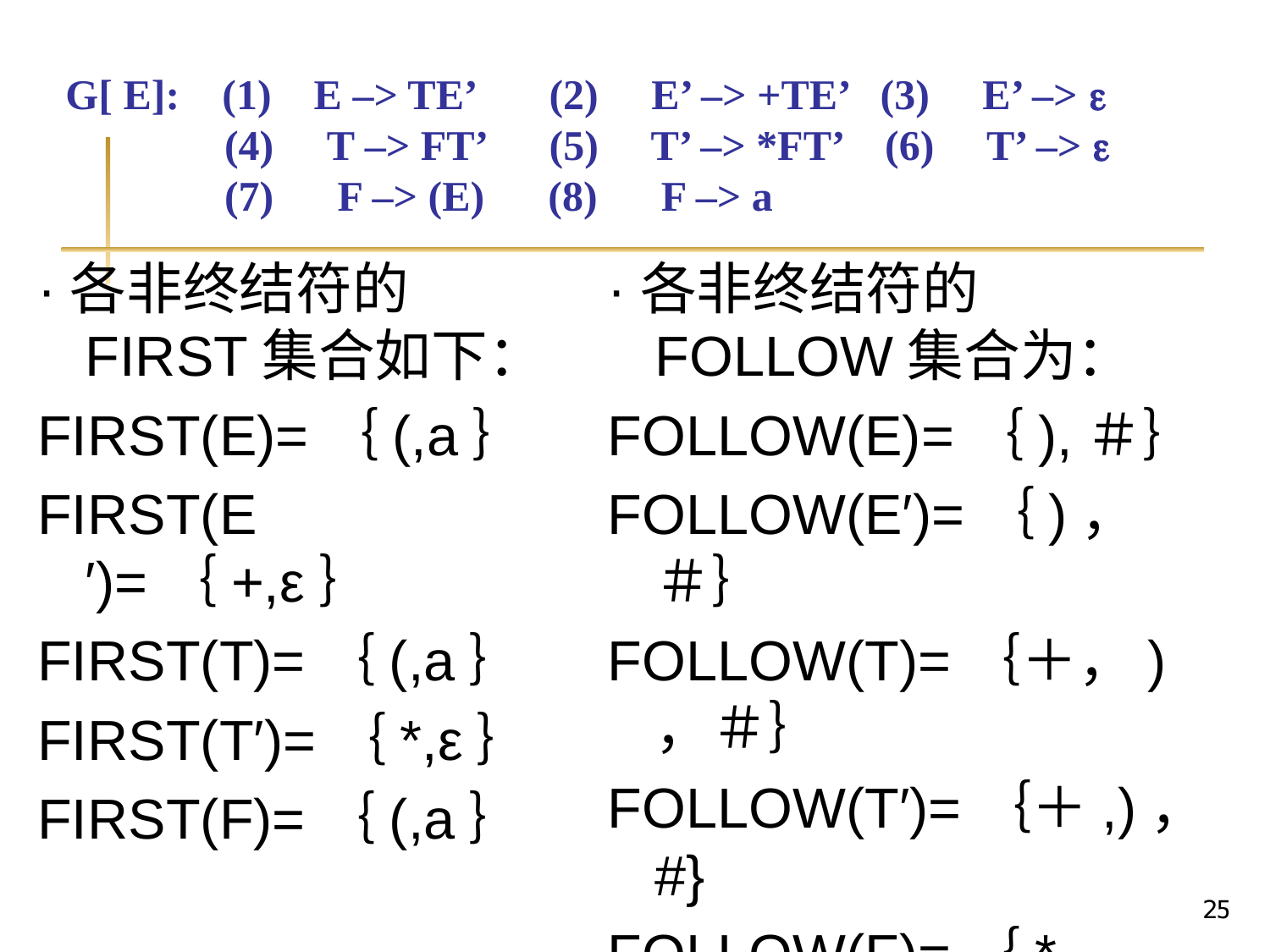

# G[ E]:    (1)    E –> TE’       (2)     E’ –> +TE’   (3)     E’ –> ε (4)     T –> FT’      (5)     T’ –> *FT’    (6)     T’ –> ε (7)      F –> (E)      (8)      F –> a
·各非终结符的FIRST集合如下：
FIRST(E)=｛(,a｝
FIRST(E′)=｛+,ε｝
FIRST(T)=｛(,a｝
FIRST(T′)=｛*,ε｝
FIRST(F)=｛(,a｝

·各非终结符的FOLLOW集合为：
FOLLOW(E)=｛),＃｝
FOLLOW(E′)=｛)，＃｝
FOLLOW(T)=｛＋，)，＃｝
FOLLOW(T′)=｛＋,)，#}
FOLLOW(F)=｛*,＋，),#}
25